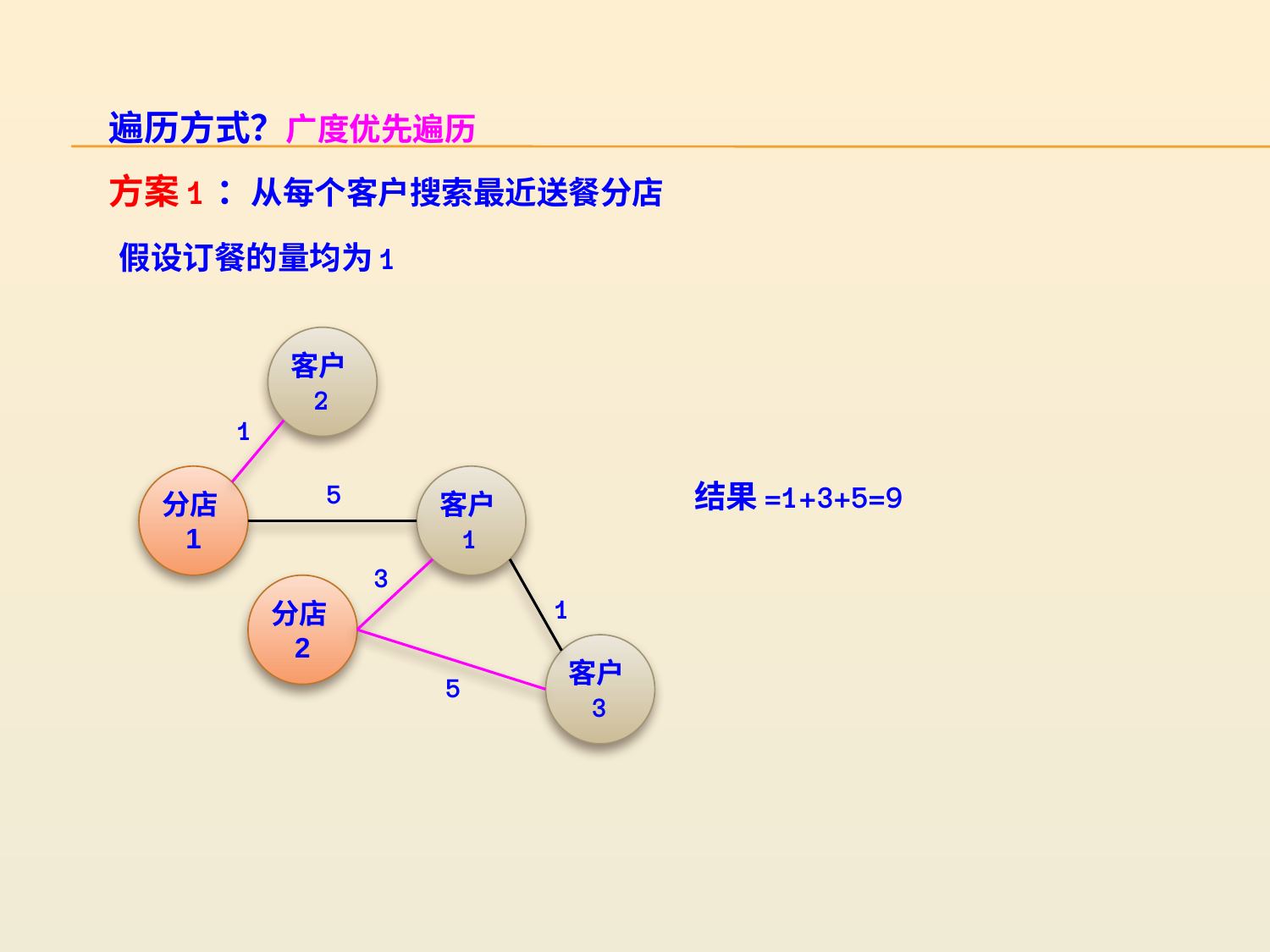

遍历方式？广度优先遍历
方案1：从每个客户搜索最近送餐分店
假设订餐的量均为1
客户2
1
分店1
客户1
5
3
分店2
1
客户3
5
结果=1+3+5=9